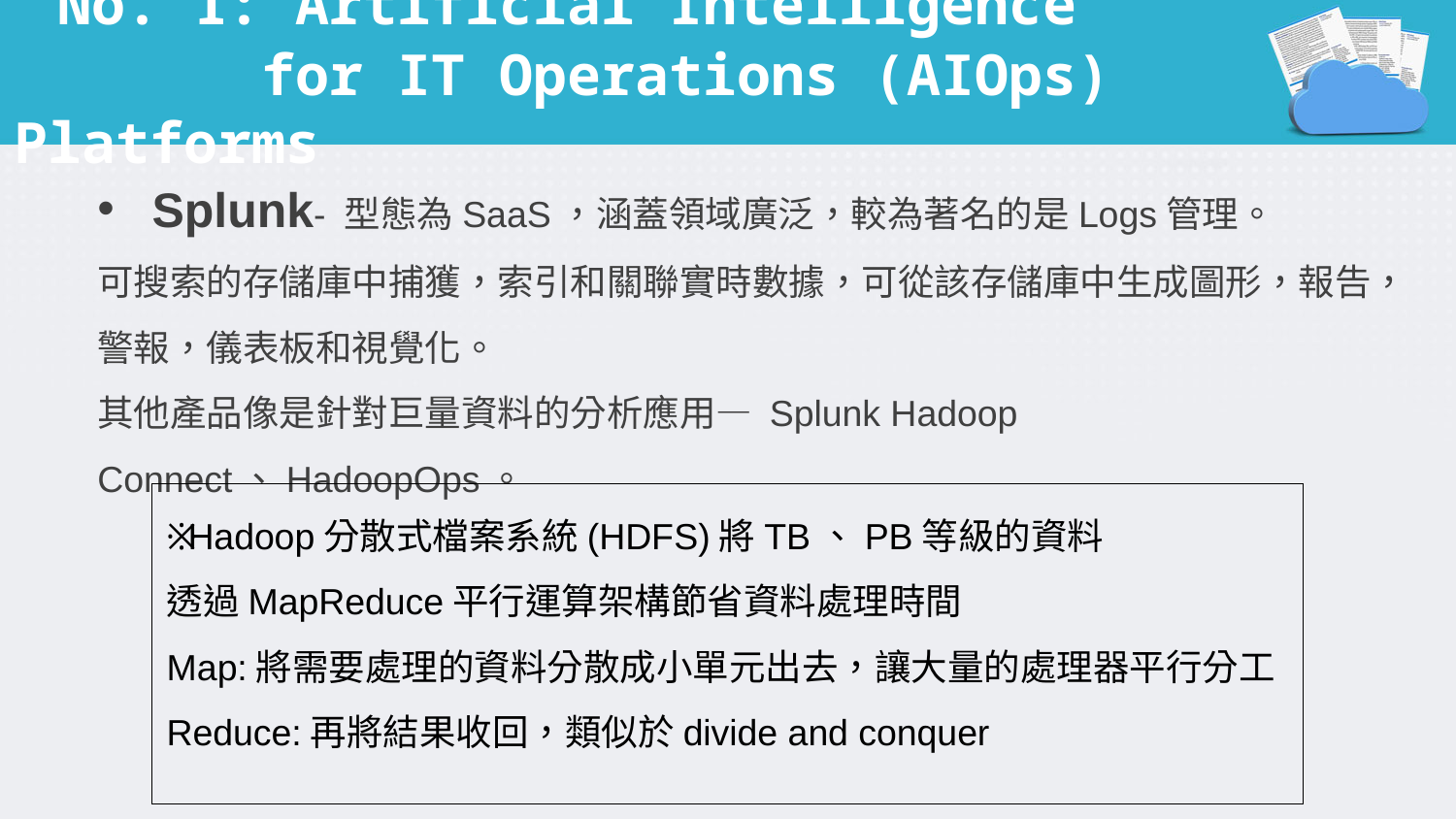

# No. 1: Artificial Intelligence for IT Operations (AIOps) Platforms
Splunk- 型態為SaaS，涵蓋領域廣泛，較為著名的是Logs管理。
可搜索的存儲庫中捕獲，索引和關聯實時數據，可從該存儲庫中生成圖形，報告，警報，儀表板和視覺化。
其他產品像是針對巨量資料的分析應用— Splunk Hadoop Connect、HadoopOps。
※Hadoop分散式檔案系統(HDFS)將TB、PB等級的資料
透過MapReduce平行運算架構節省資料處理時間
Map:將需要處理的資料分散成小單元出去，讓大量的處理器平行分工
Reduce:再將結果收回，類似於divide and conquer

敏捷性和生產率的提高。他們通過分析IT和業務數據，從而獲得收益

■

關於用戶交互，業務活動和支持IT系統行為的見解。

服務改善和成本降低。他們通過大大節省時間和精力來做到這一點

■

確定正常運行時間和性能問題的原因。行為預測通知

預測可以支持資源優化工作。

風險緩解。他們通過分析監視，配置和服務台數據來做到這一點。他們

■

從操作和安全角度識別異常。

競爭差異/破壞。他們通過對市場的快速響應來做到這一點

和基於機器的班次分析得出的最終用戶需求。